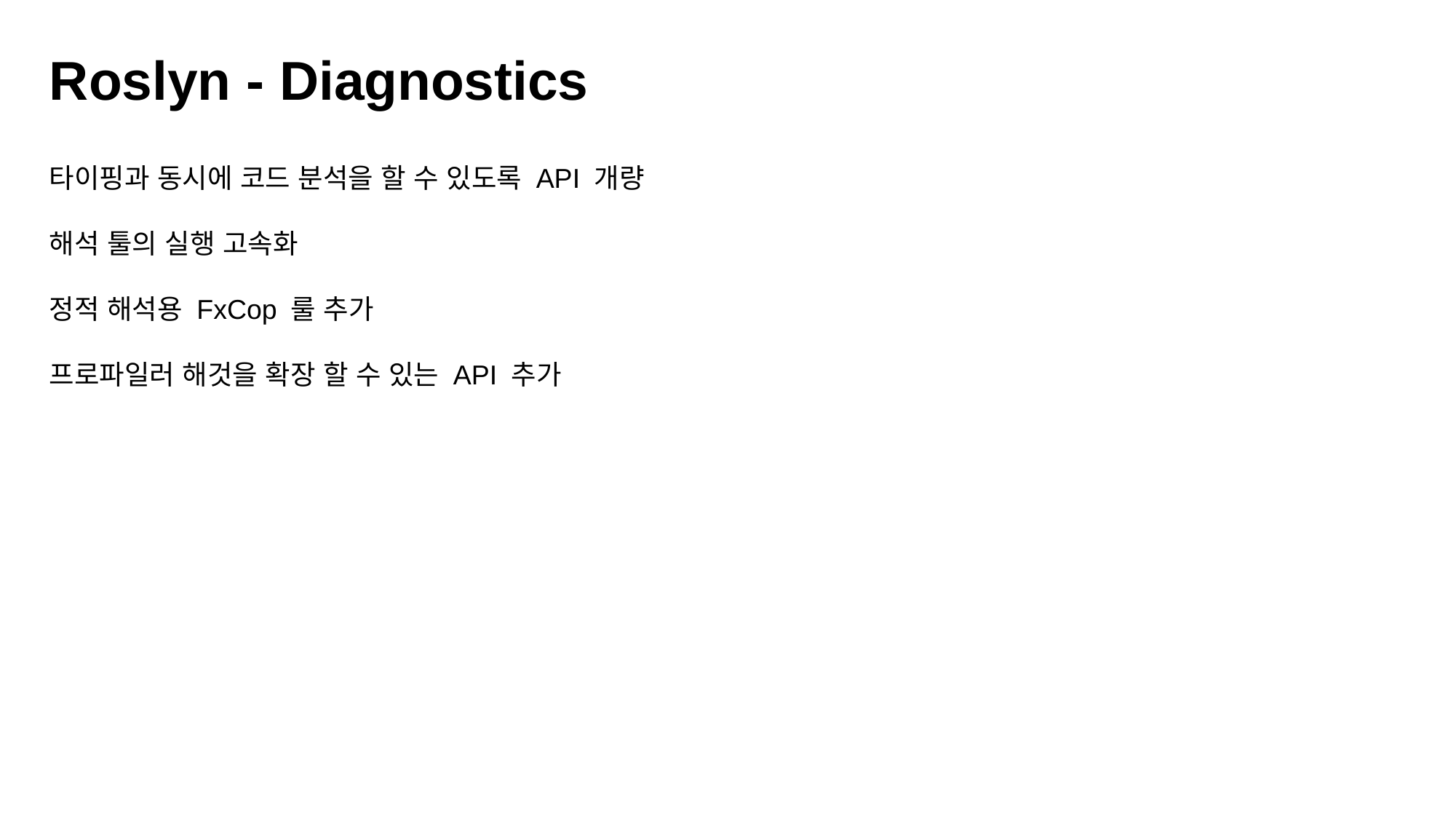

Roslyn - Diagnostics
타이핑과 동시에 코드 분석을 할 수 있도록 API 개량
해석 툴의 실행 고속화
정적 해석용 FxCop 룰 추가
프로파일러 해것을 확장 할 수 있는 API 추가